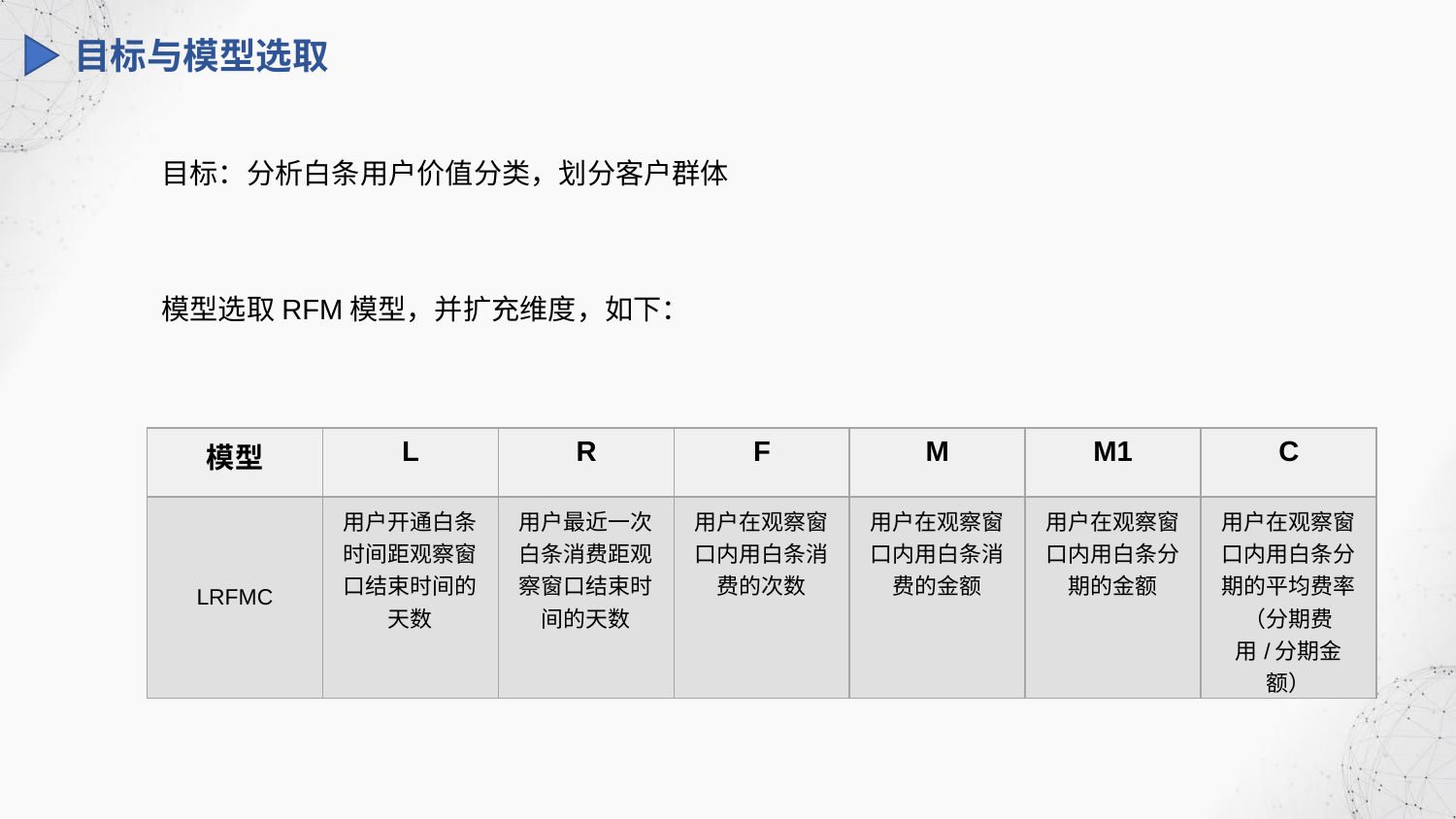

目标与模型选取

目标：分析白条用户价值分类，划分客户群体

模型选取RFM模型，并扩充维度，如下：
| 模型 | L | R | F | M | M1 | C |
| --- | --- | --- | --- | --- | --- | --- |
| LRFMC | 用户开通白条时间距观察窗口结束时间的天数 | 用户最近一次白条消费距观察窗口结束时间的天数 | 用户在观察窗口内用白条消费的次数 | 用户在观察窗口内用白条消费的金额 | 用户在观察窗口内用白条分期的金额 | 用户在观察窗口内用白条分期的平均费率（分期费用/分期金额） |